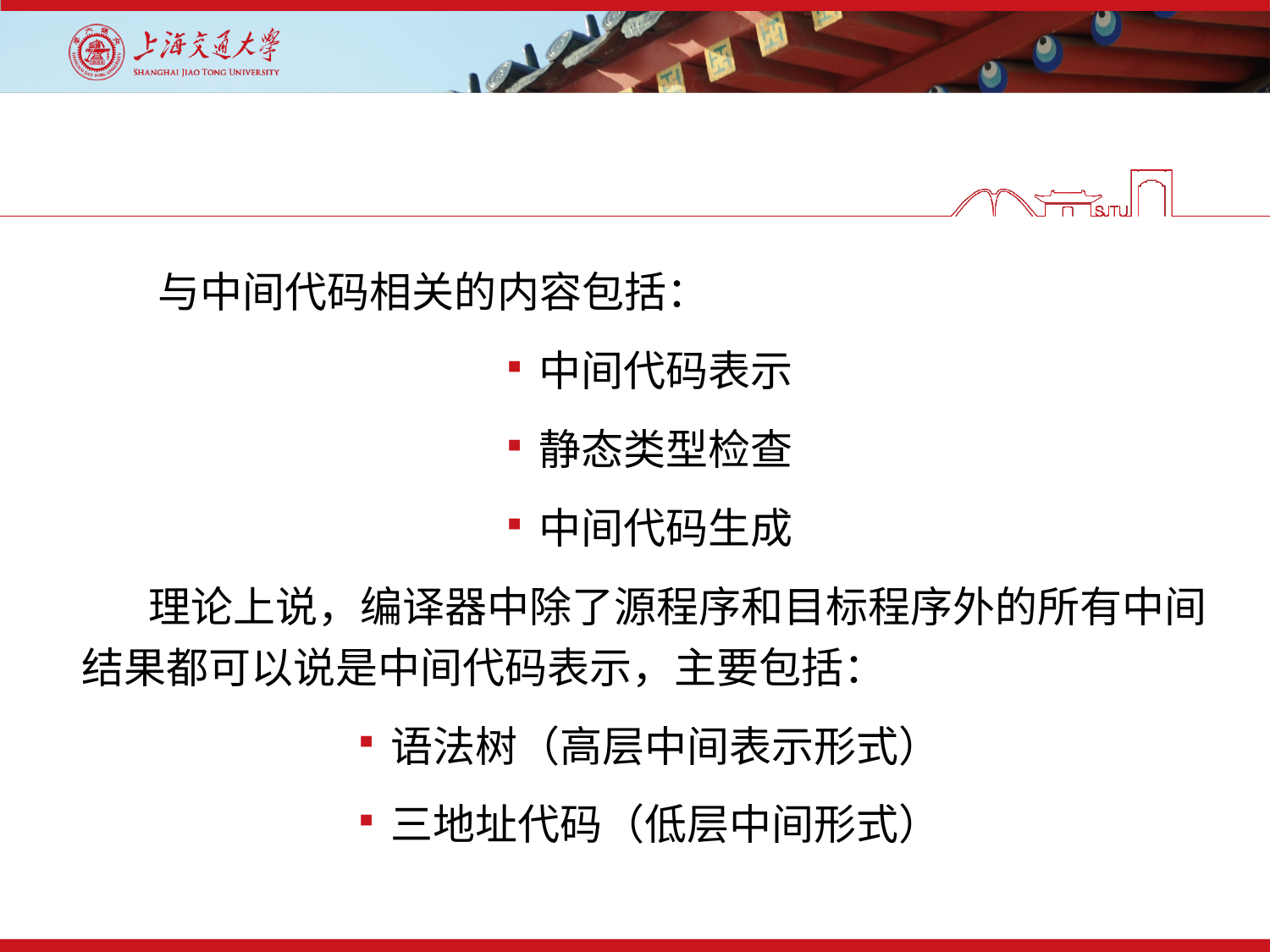

#
       与中间代码相关的内容包括：
中间代码表示
静态类型检查
中间代码生成
      理论上说，编译器中除了源程序和目标程序外的所有中间结果都可以说是中间代码表示，主要包括：
语法树（高层中间表示形式）
三地址代码（低层中间形式）